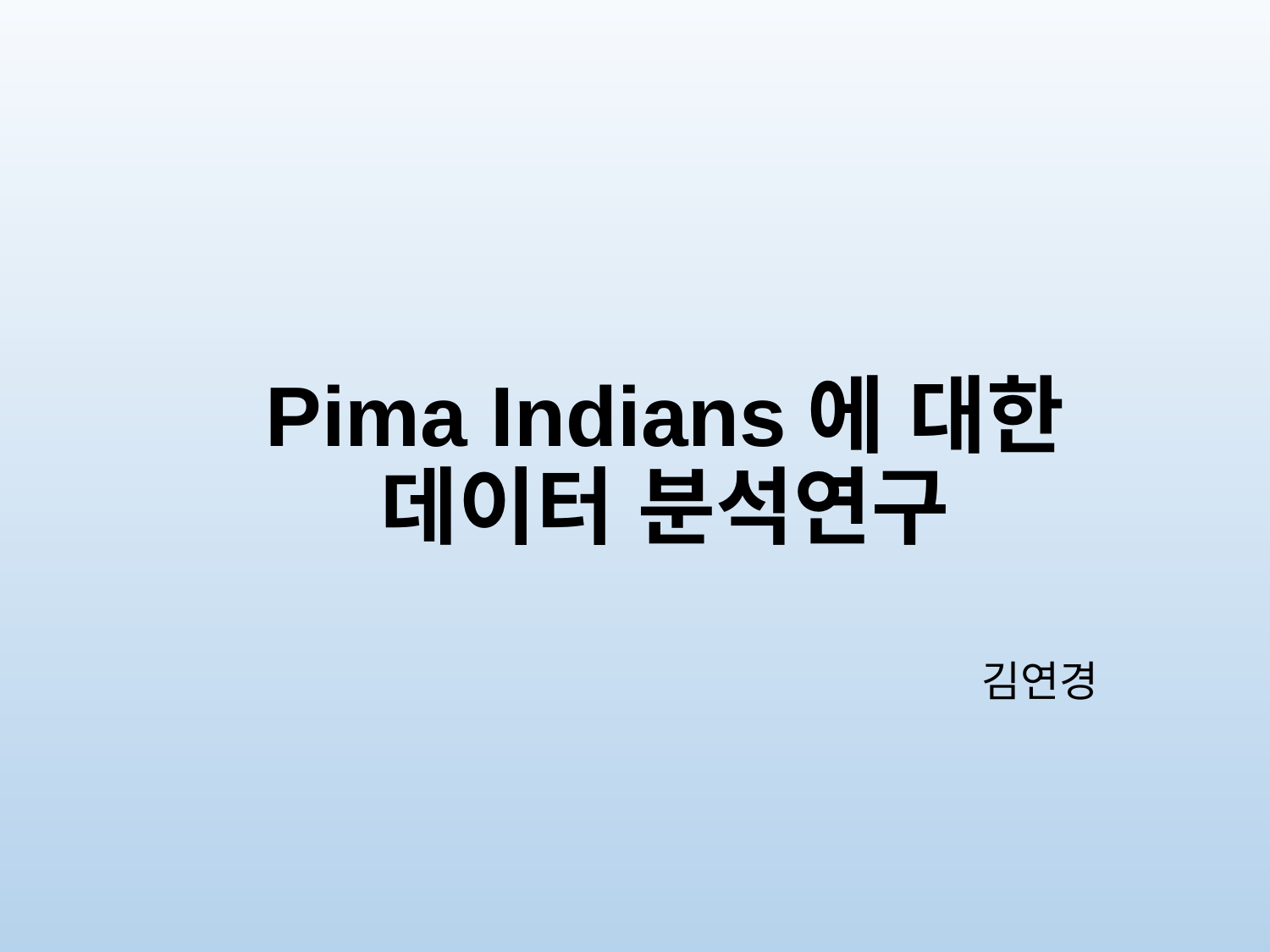

# Pima Indians에 대한 데이터 분석연구
김연경